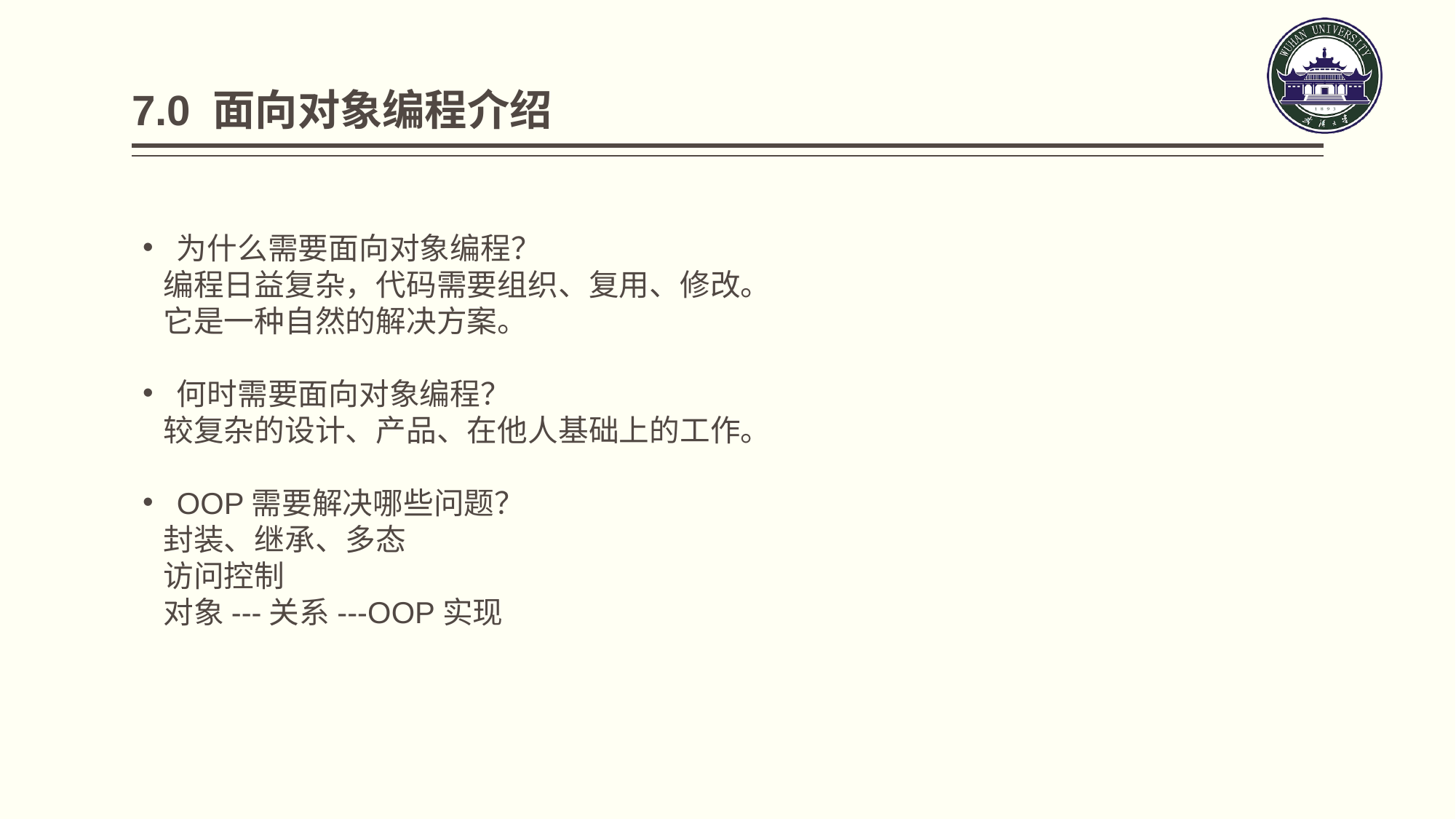

# 7.0 面向对象编程介绍
为什么需要面向对象编程？
  编程日益复杂，代码需要组织、复用、修改。
  它是一种自然的解决方案。

何时需要面向对象编程？
  较复杂的设计、产品、在他人基础上的工作。

OOP需要解决哪些问题？
  封装、继承、多态
  访问控制
  对象---关系---OOP实现